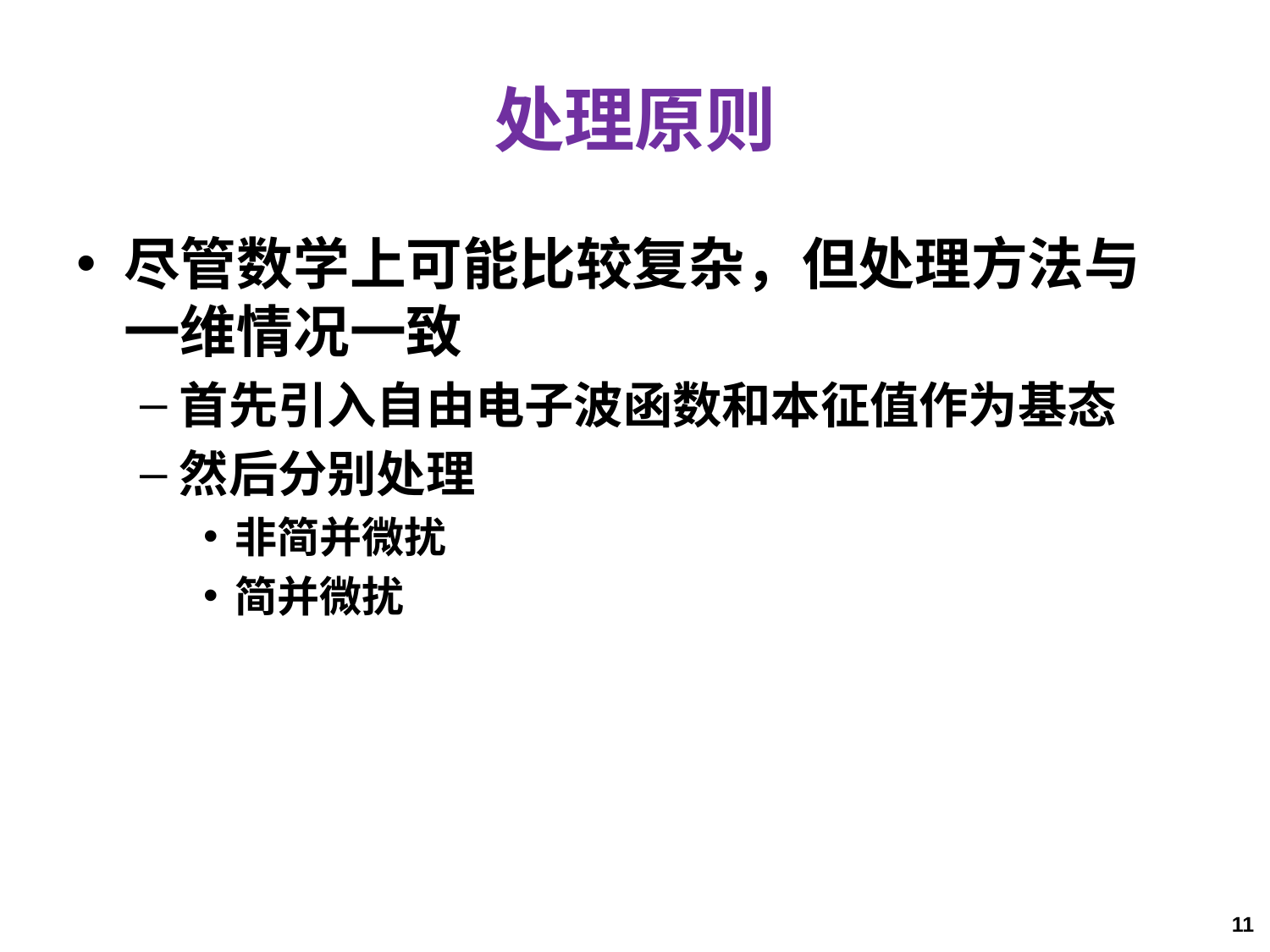

# 处理原则
尽管数学上可能比较复杂，但处理方法与一维情况一致
首先引入自由电子波函数和本征值作为基态
然后分别处理
非简并微扰
简并微扰
11